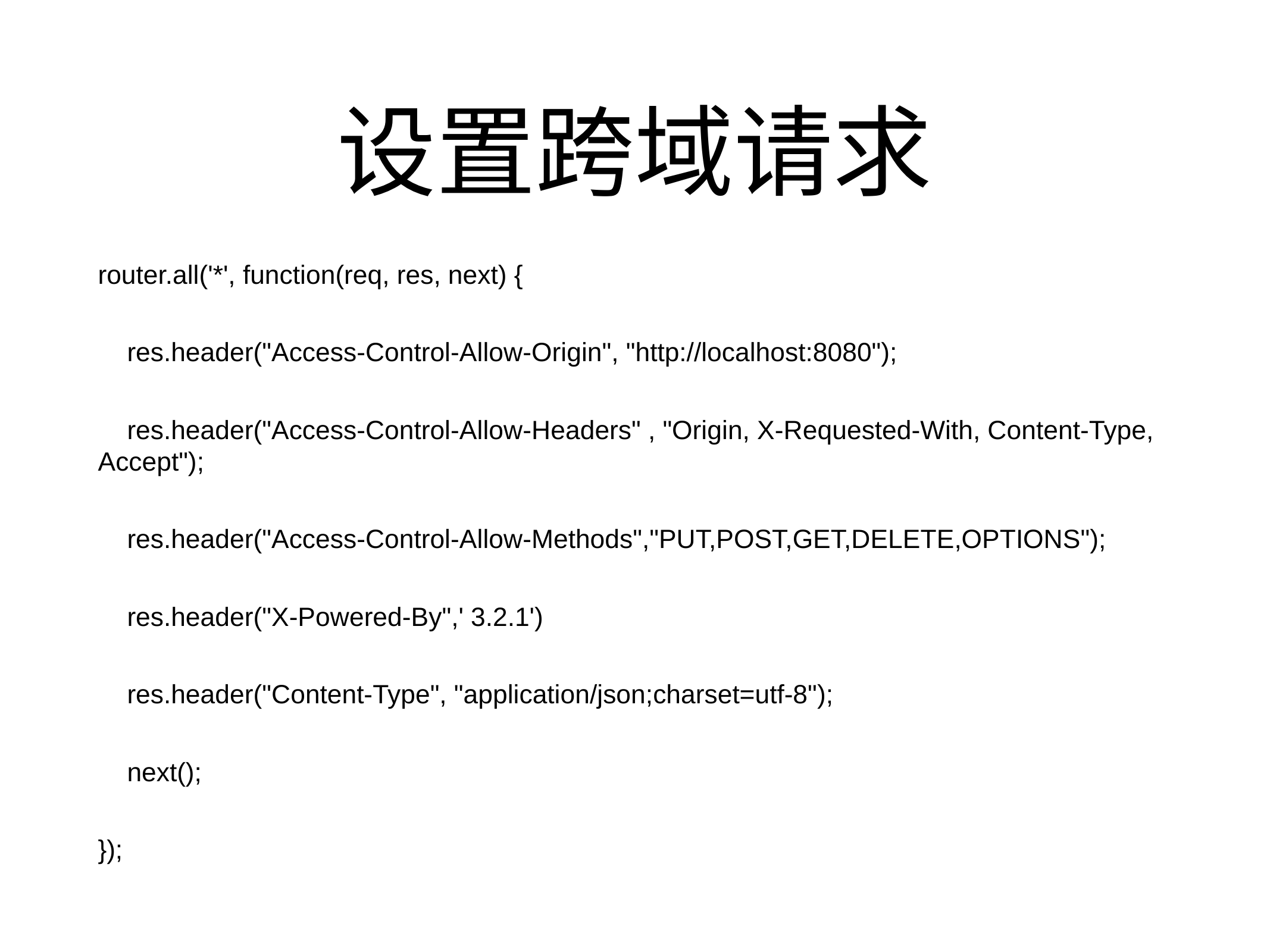

# 设置跨域请求
router.all('*', function(req, res, next) {
    res.header("Access-Control-Allow-Origin", "http://localhost:8080");
    res.header("Access-Control-Allow-Headers" , "Origin, X-Requested-With, Content-Type, Accept");
    res.header("Access-Control-Allow-Methods","PUT,POST,GET,DELETE,OPTIONS");
    res.header("X-Powered-By",' 3.2.1')
    res.header("Content-Type", "application/json;charset=utf-8");
    next();
});